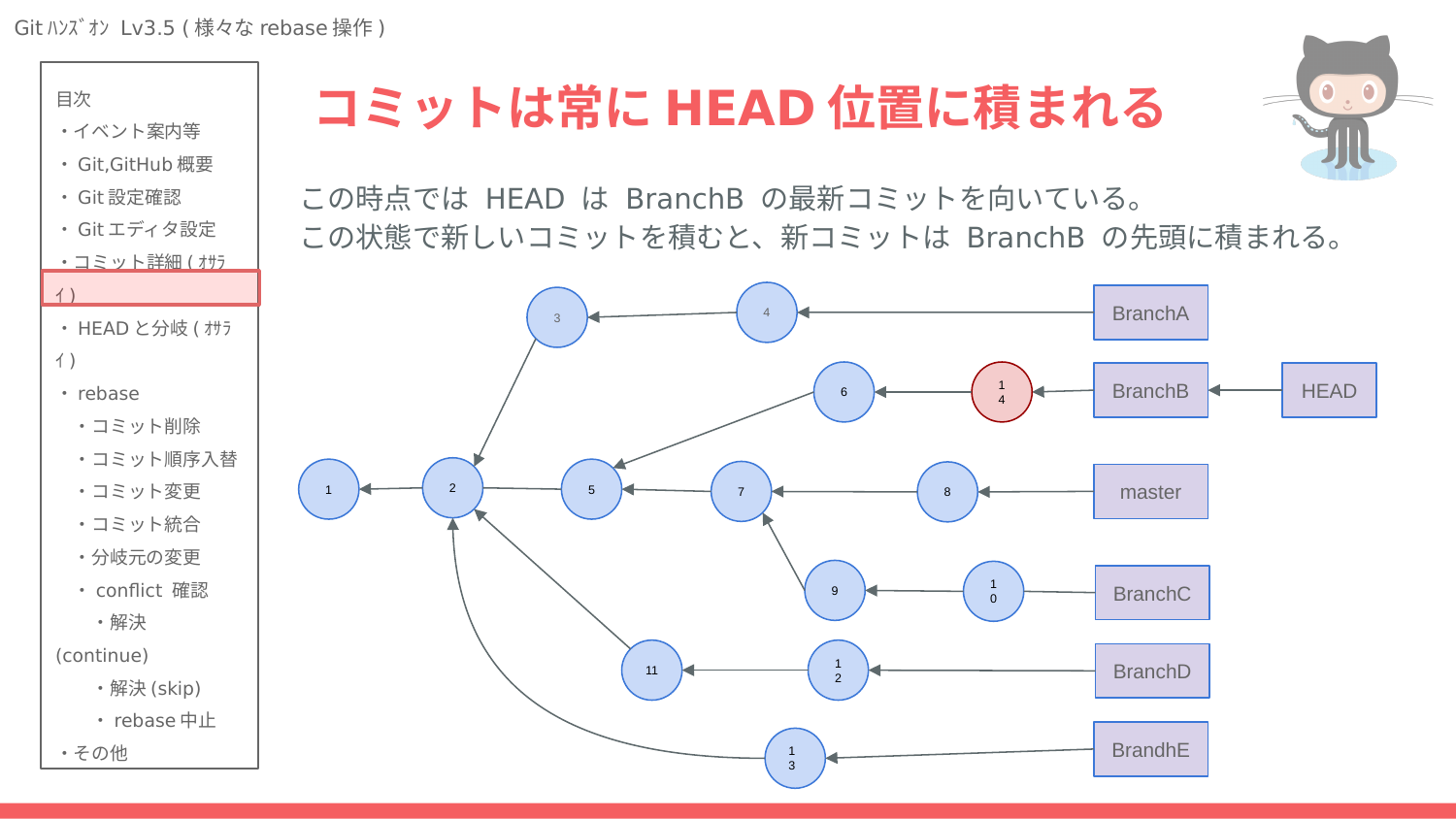

# コミットは常にHEAD位置に積まれる
この時点では HEAD は BranchB の最新コミットを向いている。
この状態で新しいコミットを積むと、新コミットは BranchB の先頭に積まれる。

4
BranchA
3
14
6
BranchB
HEAD
2
1
5
7
8
master
9
10
BranchC
11
12
BranchD
BrandhE
13